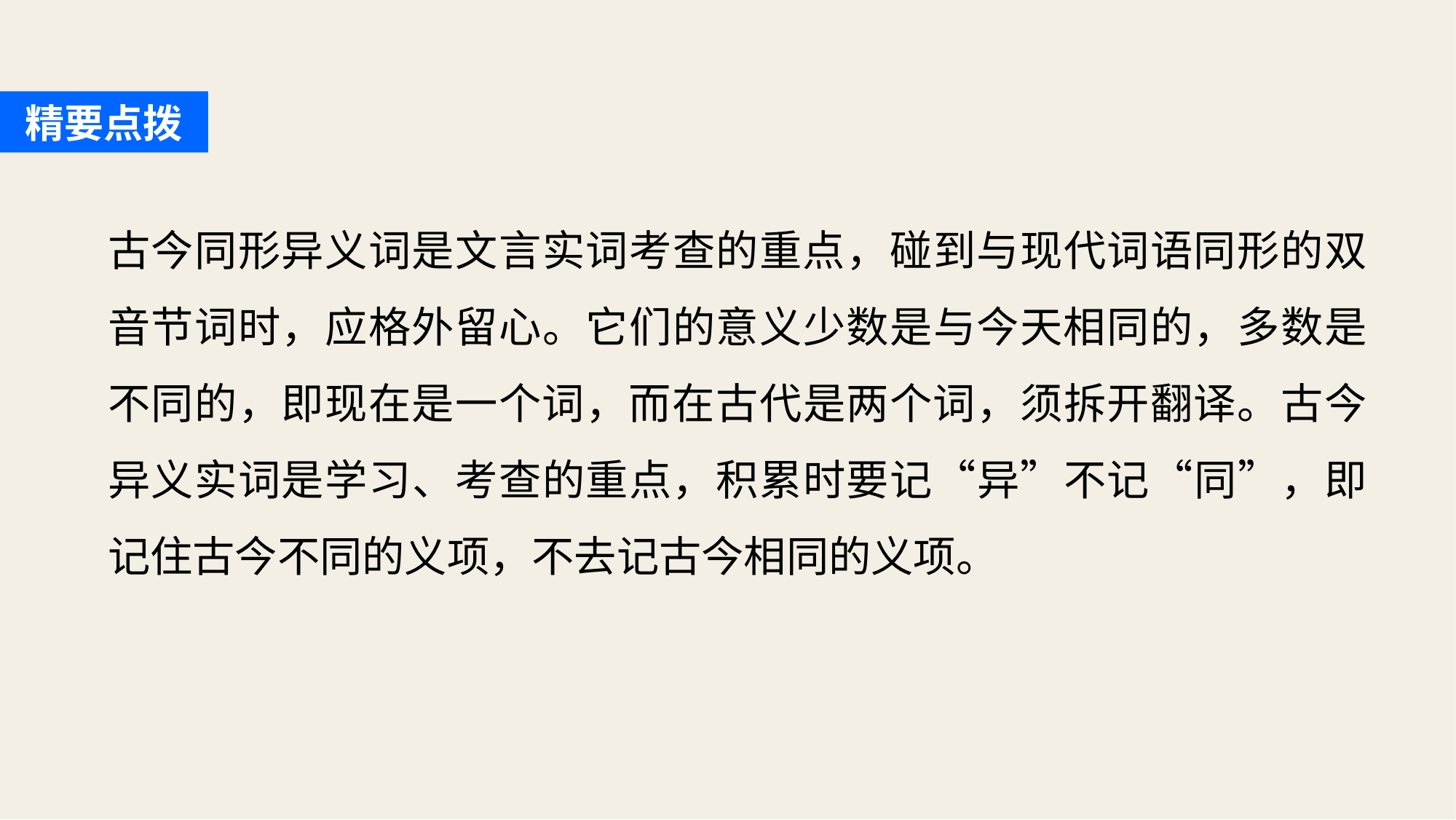

精要点拨
古今同形异义词是文言实词考查的重点，碰到与现代词语同形的双音节词时，应格外留心。它们的意义少数是与今天相同的，多数是不同的，即现在是一个词，而在古代是两个词，须拆开翻译。古今异义实词是学习、考查的重点，积累时要记“异”不记“同”，即记住古今不同的义项，不去记古今相同的义项。